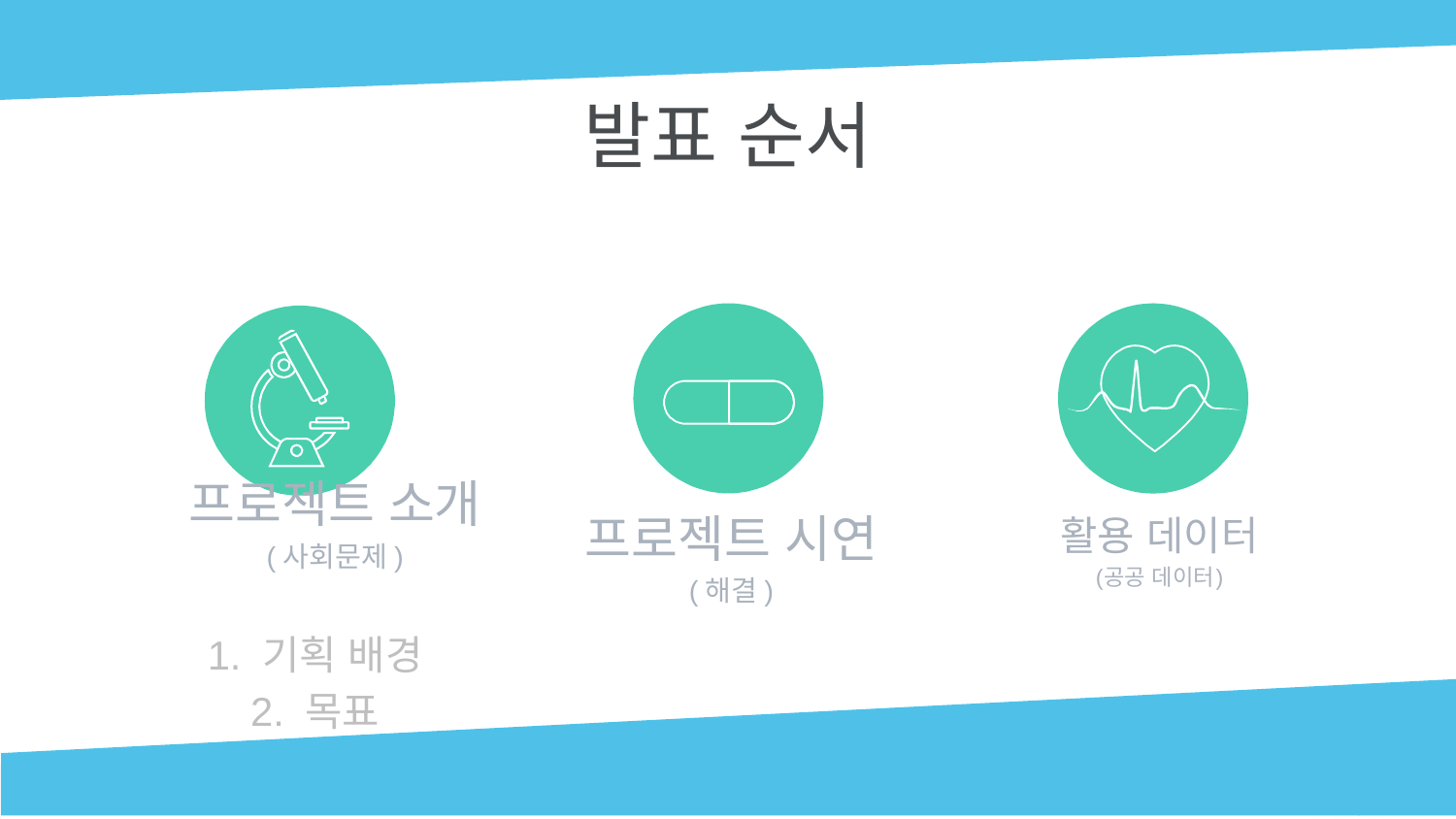

# 발표 순서
프로젝트 시연
(해결)
프로젝트 소개
(사회문제)

활용 데이터
(공공 데이터)
기획 배경
목표